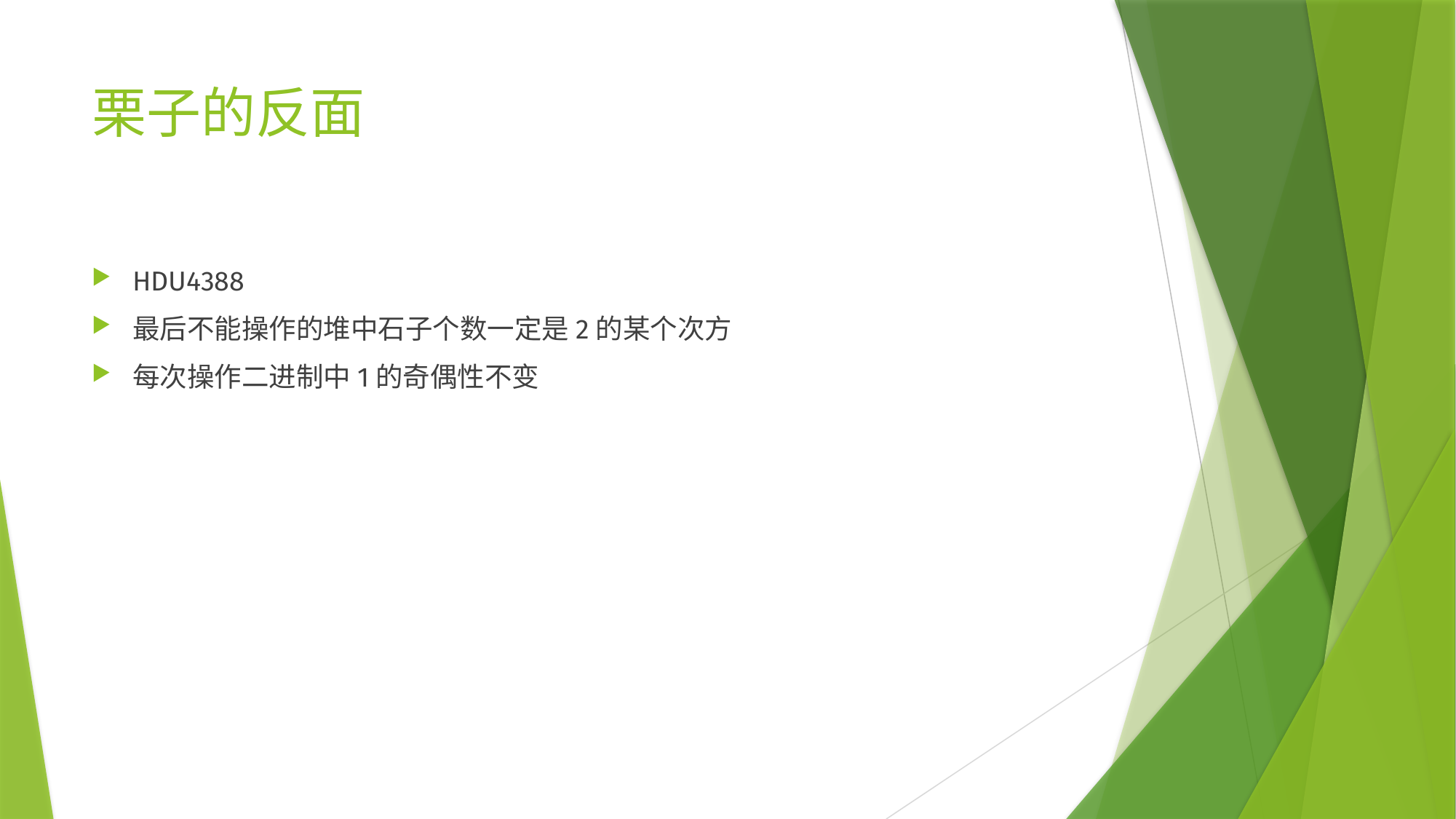

# 栗子的反面
HDU4388
最后不能操作的堆中石子个数一定是2的某个次方
每次操作二进制中1的奇偶性不变